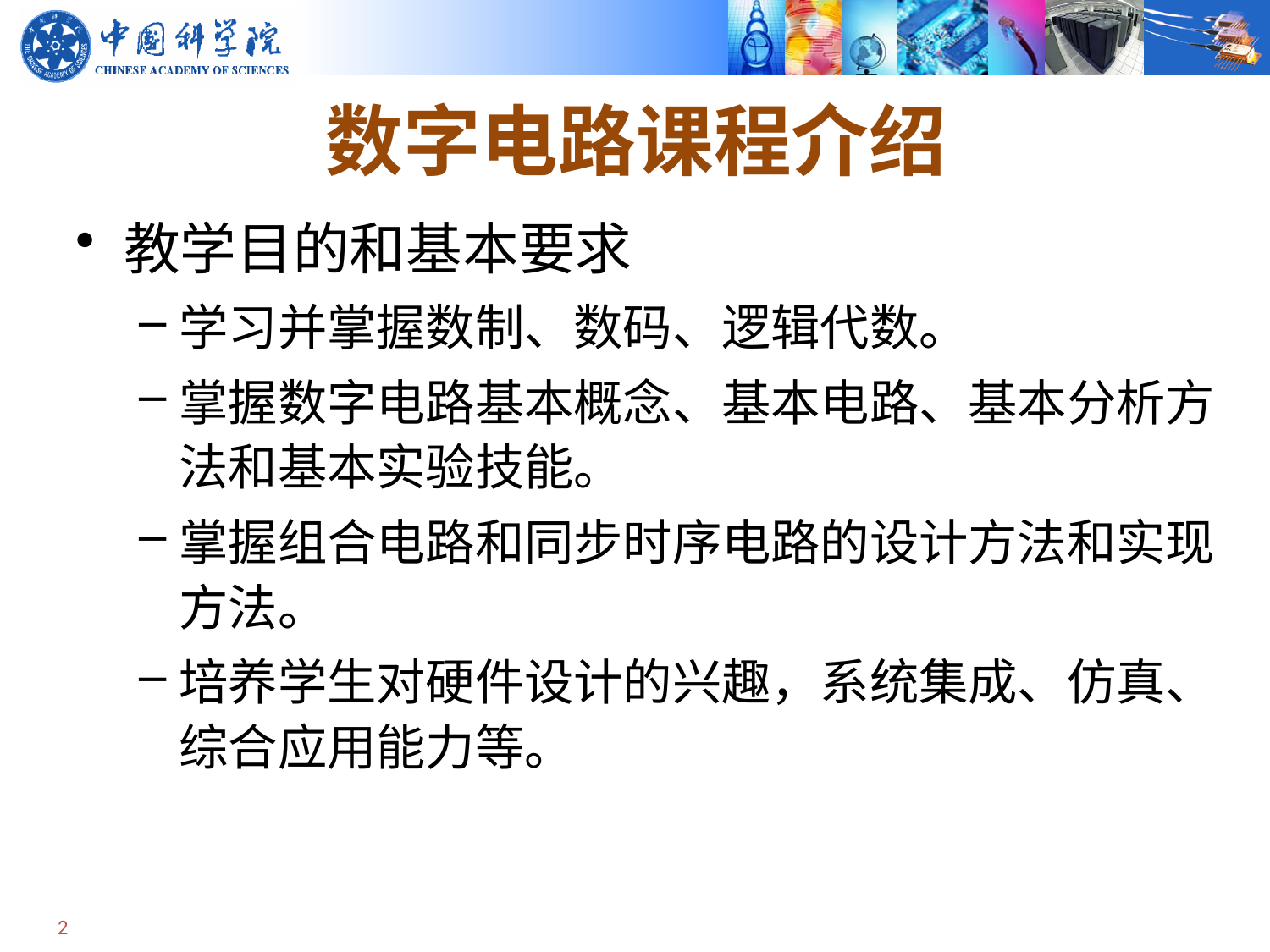

# 数字电路课程介绍
教学目的和基本要求
学习并掌握数制、数码、逻辑代数。
掌握数字电路基本概念、基本电路、基本分析方法和基本实验技能。
掌握组合电路和同步时序电路的设计方法和实现方法。
培养学生对硬件设计的兴趣，系统集成、仿真、综合应用能力等。